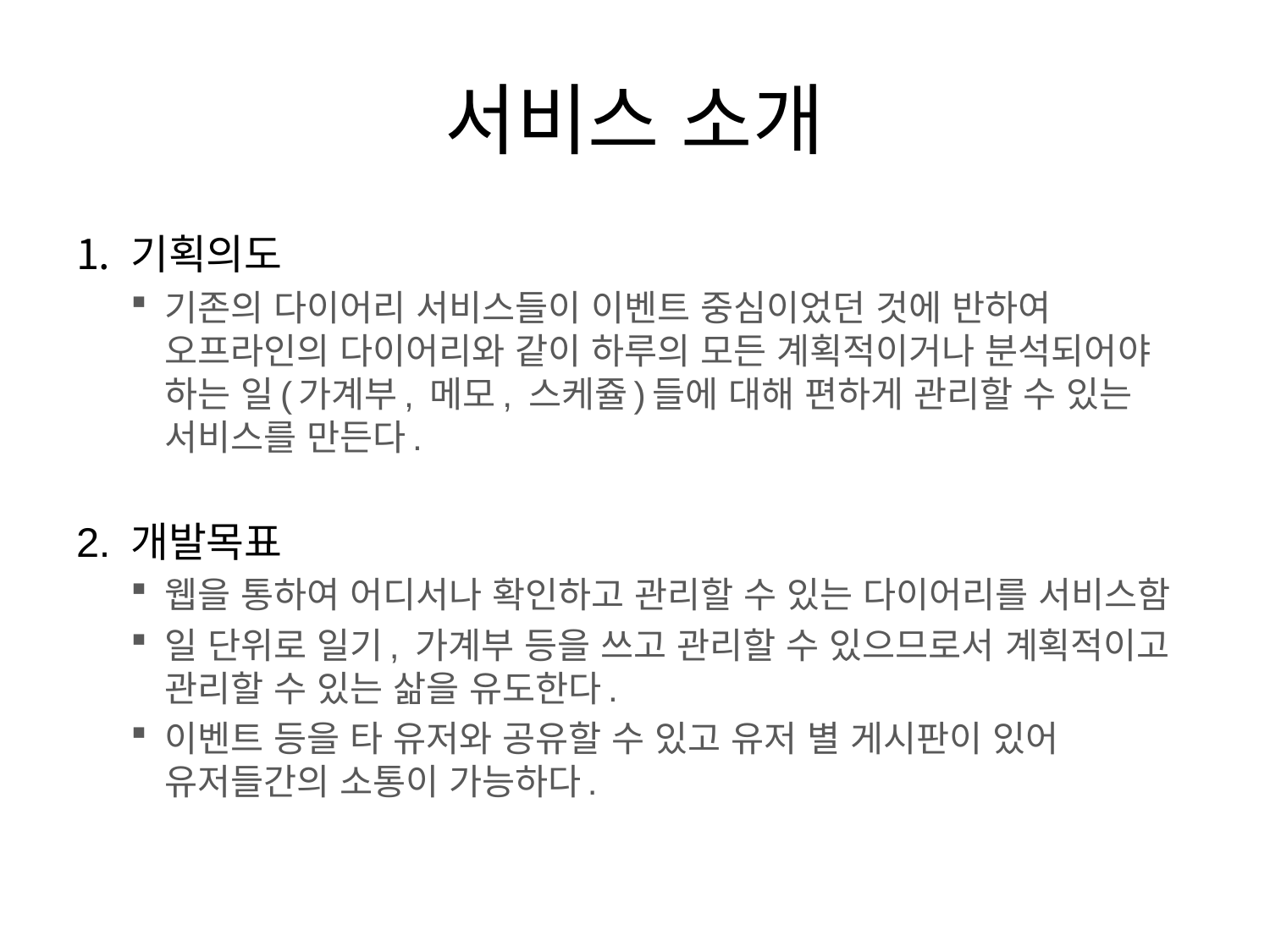

# 서비스 소개
기획의도
기존의 다이어리 서비스들이 이벤트 중심이었던 것에 반하여 오프라인의 다이어리와 같이 하루의 모든 계획적이거나 분석되어야 하는 일(가계부, 메모, 스케쥴)들에 대해 편하게 관리할 수 있는 서비스를 만든다.

개발목표
웹을 통하여 어디서나 확인하고 관리할 수 있는 다이어리를 서비스함
일 단위로 일기, 가계부 등을 쓰고 관리할 수 있으므로서 계획적이고 관리할 수 있는 삶을 유도한다.
이벤트 등을 타 유저와 공유할 수 있고 유저 별 게시판이 있어 유저들간의 소통이 가능하다.